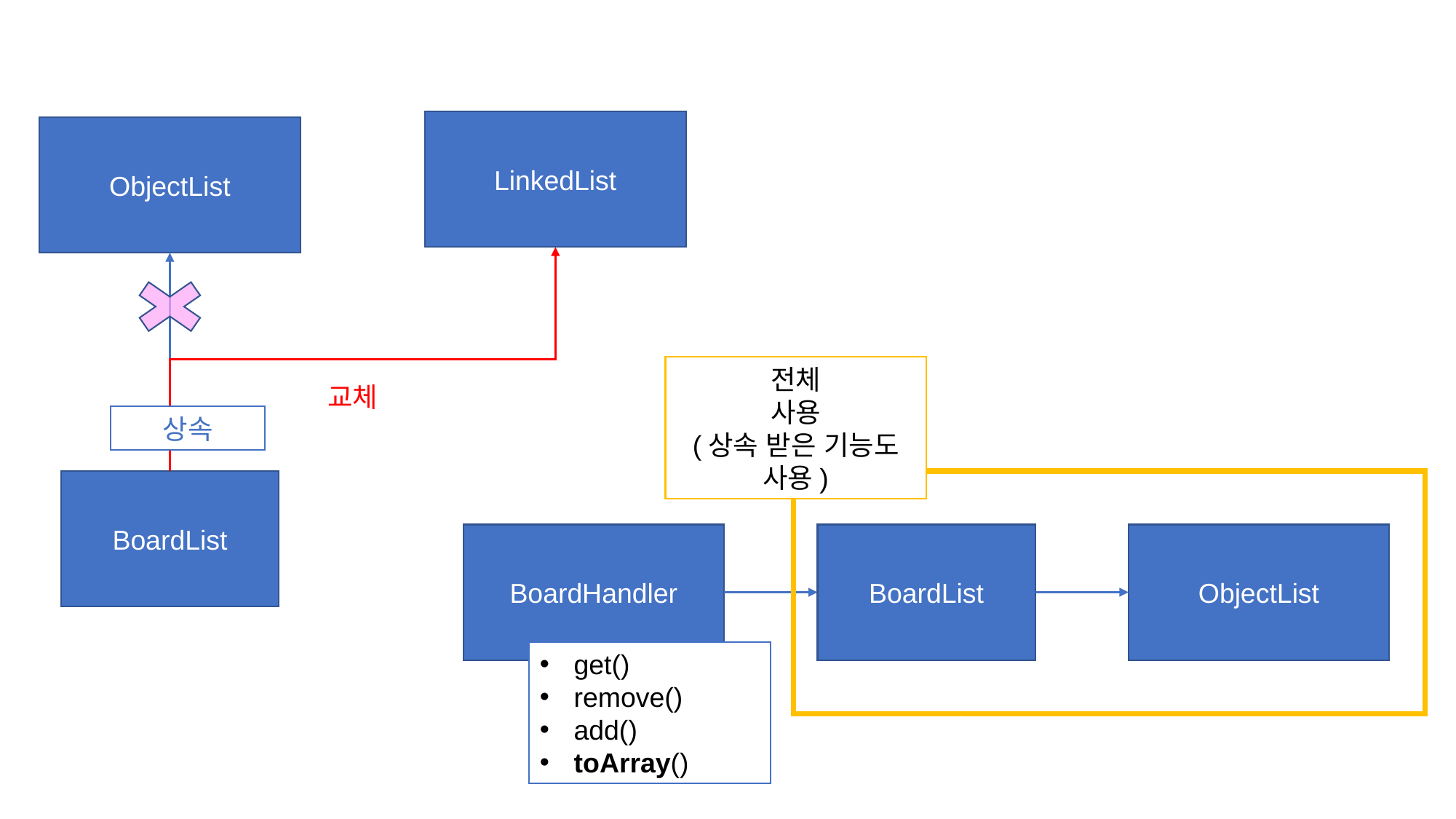

LinkedList
ObjectList

전체
사용
(상속 받은 기능도 사용)
교체
상속
BoardList

BoardHandler
BoardList
ObjectList
get()
remove()
add()
toArray()
get()
remove()
add()
add()
get()
toArray()
remove()